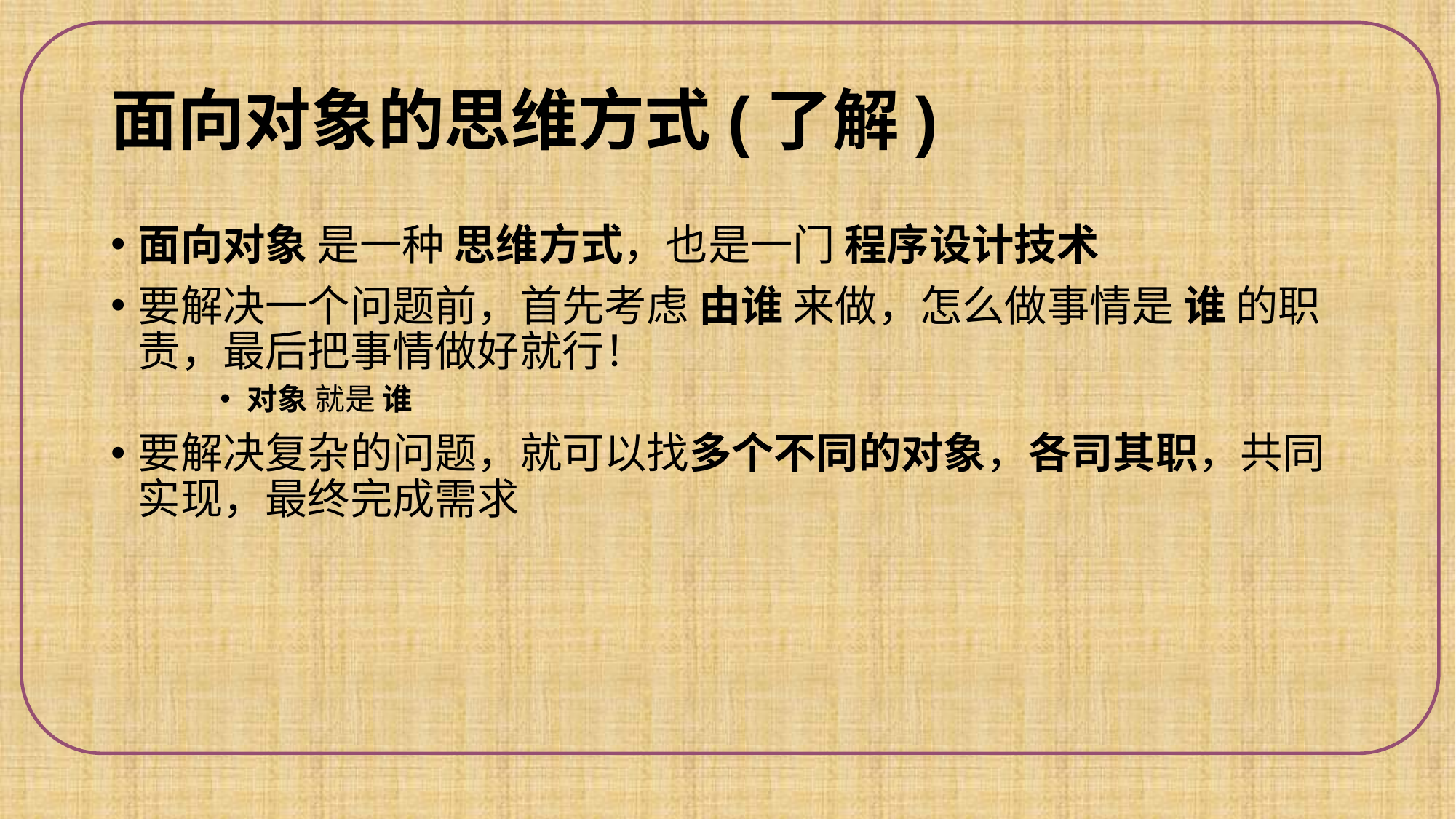

# 面向对象的思维方式(了解)
面向对象 是一种 思维方式，也是一门 程序设计技术
要解决一个问题前，首先考虑 由谁 来做，怎么做事情是 谁 的职责，最后把事情做好就行！
对象 就是 谁
要解决复杂的问题，就可以找多个不同的对象，各司其职，共同实现，最终完成需求